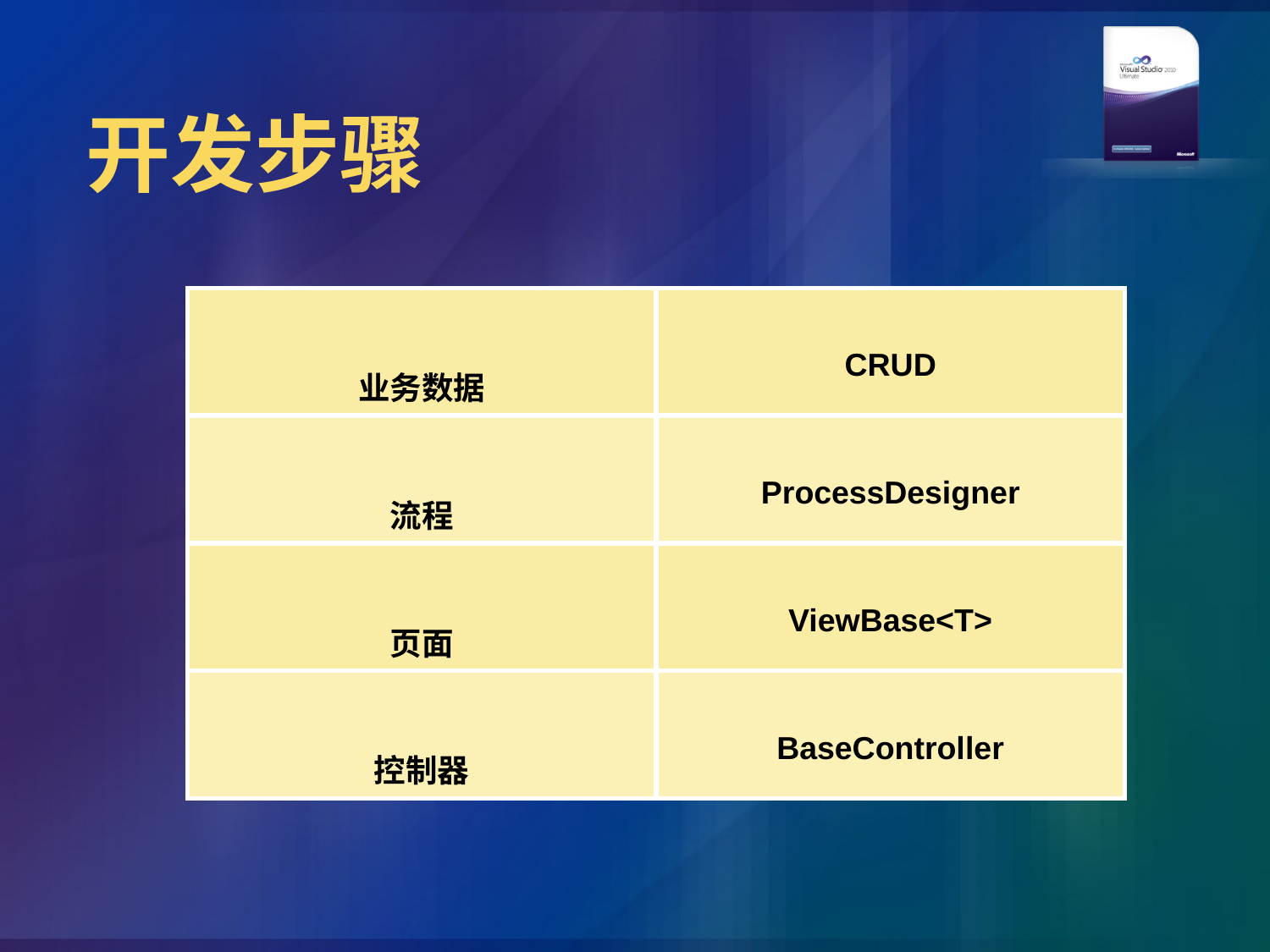

# 开发步骤
| 业务数据 | CRUD |
| --- | --- |
| 流程 | ProcessDesigner |
| 页面 | ViewBase<T> |
| 控制器 | BaseController |